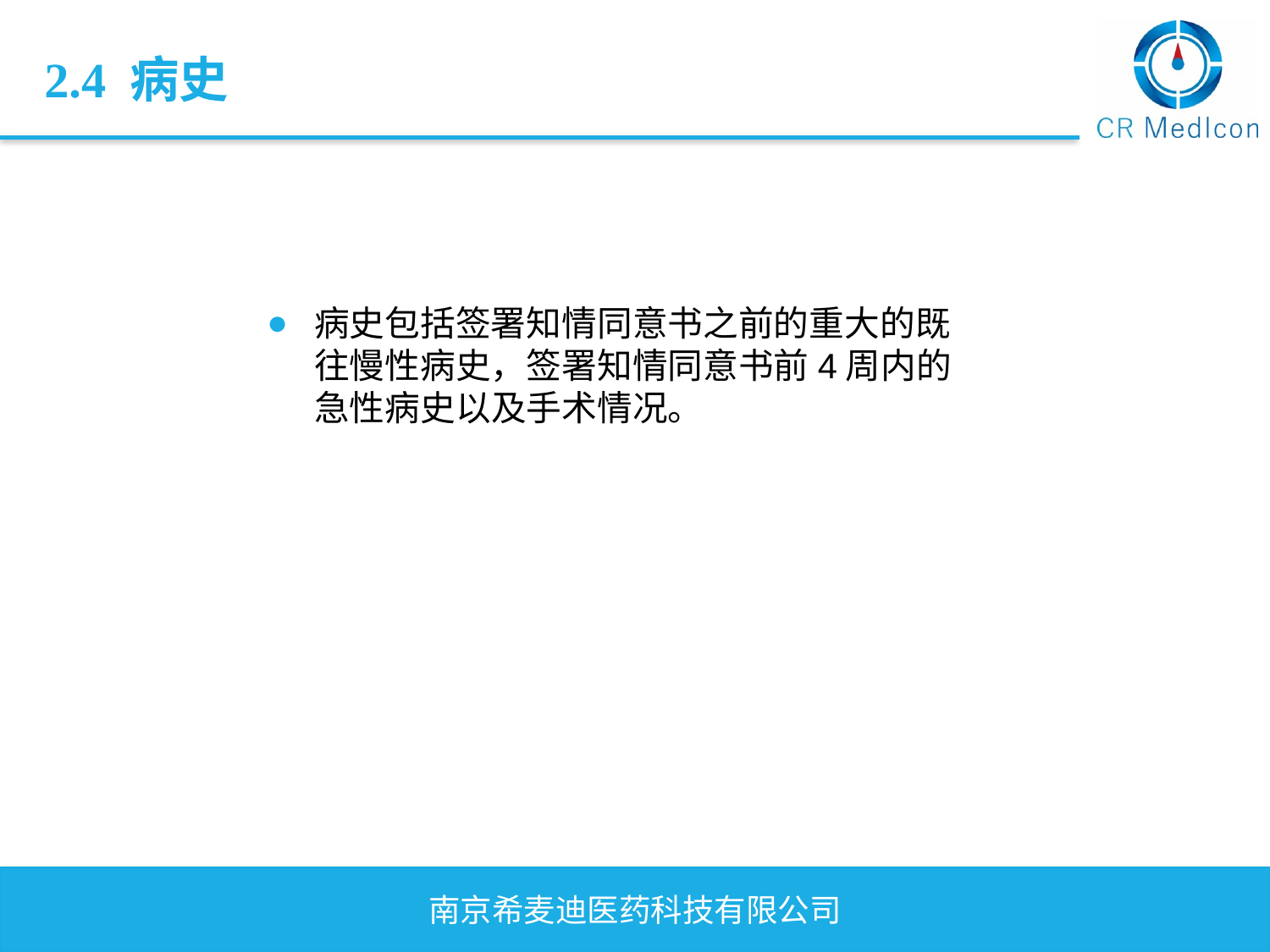

2.4 病史

病史包括签署知情同意书之前的重大的既往慢性病史，签署知情同意书前4周内的急性病史以及手术情况。
南京希麦迪医药科技有限公司